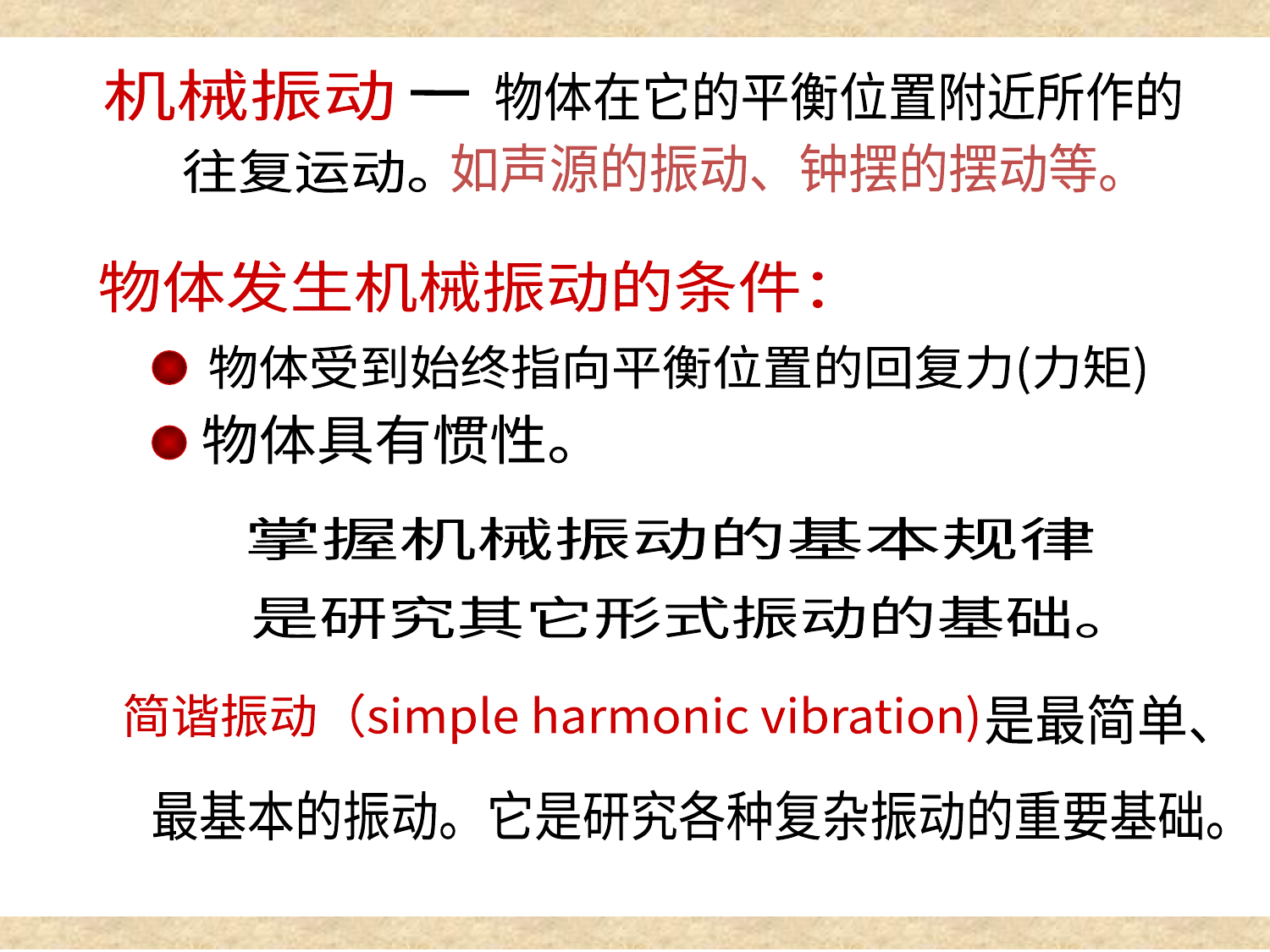

简谐振动
机械振动
物体在它的平衡位置附近所作的

如声源的振动、钟摆的摆动等。
往复运动。
物体发生机械振动的条件：
物体受到始终指向平衡位置的回复力(力矩)

物体具有惯性。

掌握机械振动的基本规律
是研究其它形式振动的基础。
简谐振动（simple harmonic vibration)
是最简单、
最基本的振动。它是研究各种复杂振动的重要基础。